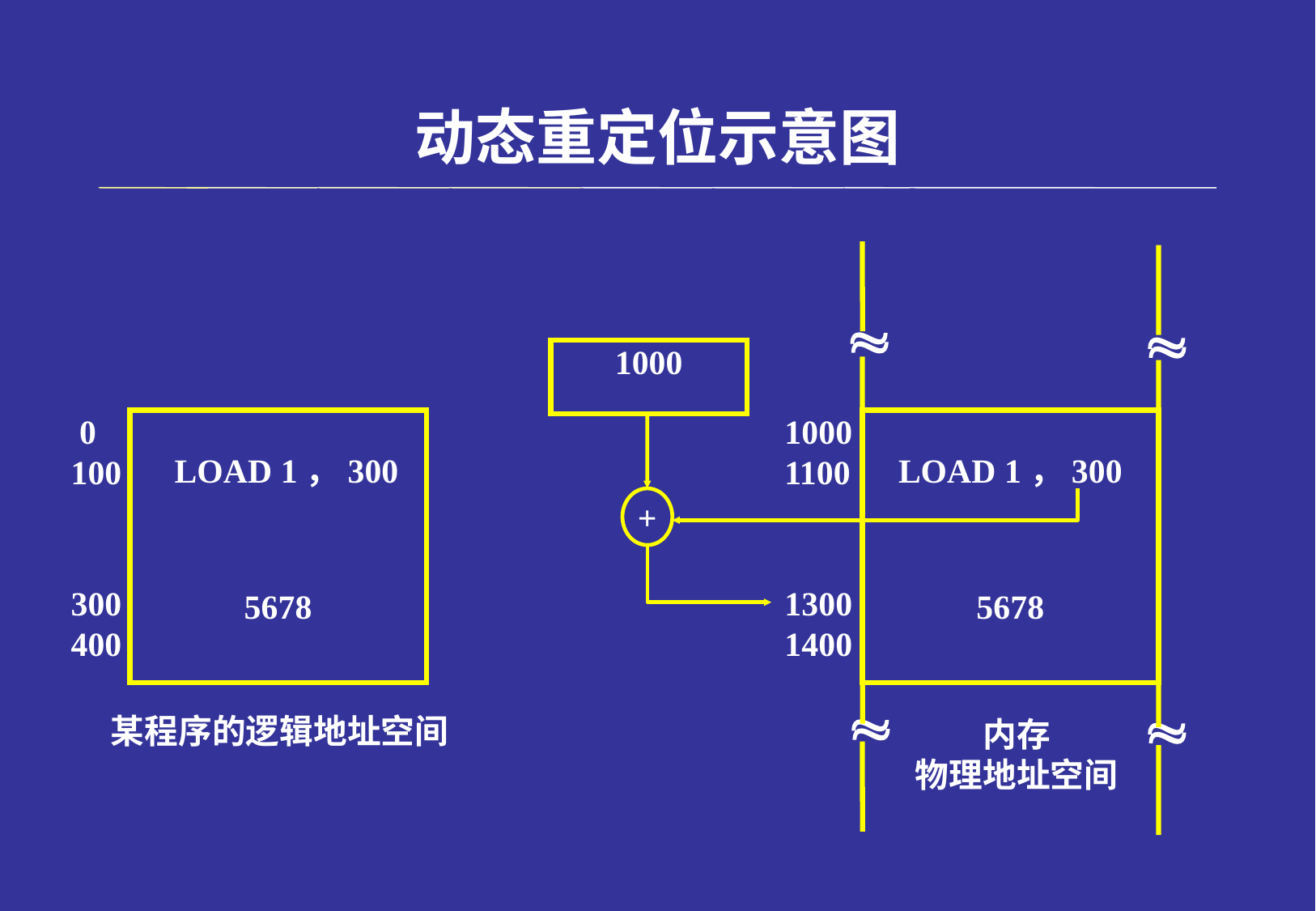

# 动态重定位示意图

≈
≈
1000
1100

1300
1400

LOAD 1，300

5678
≈
≈
1000
 0
100

300
400

  LOAD 1，300

5678
某程序的逻辑地址空间

+

内存
物理地址空间